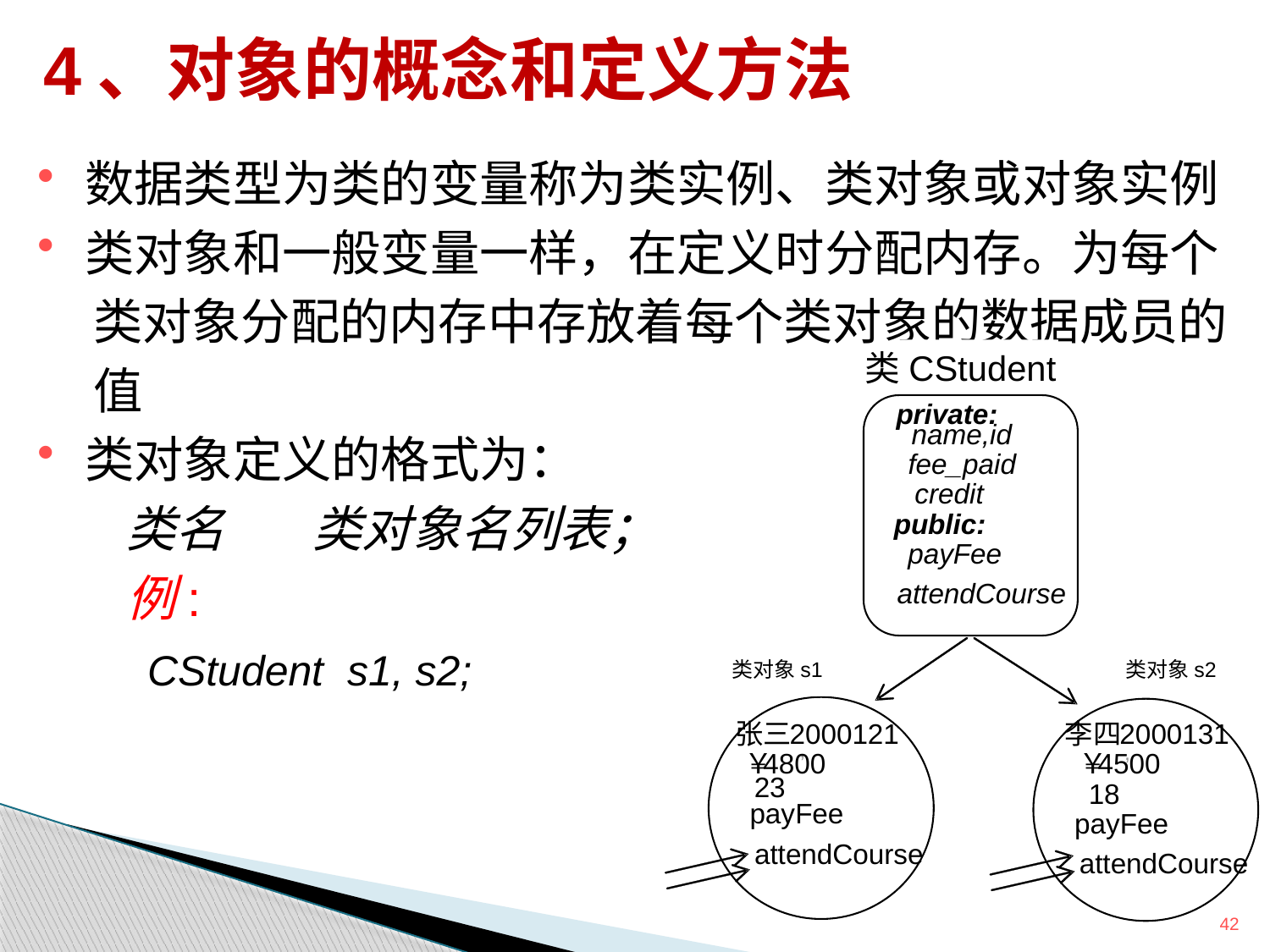

# 4、对象的概念和定义方法
数据类型为类的变量称为类实例、类对象或对象实例
类对象和一般变量一样，在定义时分配内存。为每个
    类对象分配的内存中存放着每个类对象的数据成员的
    值
类对象定义的格式为：
       类名        类对象名列表；
       例:
        CStudent  s1, s2;

类CStudent

private:
name,id

  fee_paid

  credit
public:
  payFee

  attendCourse

类对象s1
类对象s2

张三
2000121
李四
2000131
,

,

￥
4800

￥
4500

23
18

payFee
payFee

attendCourse
attendCourse

42